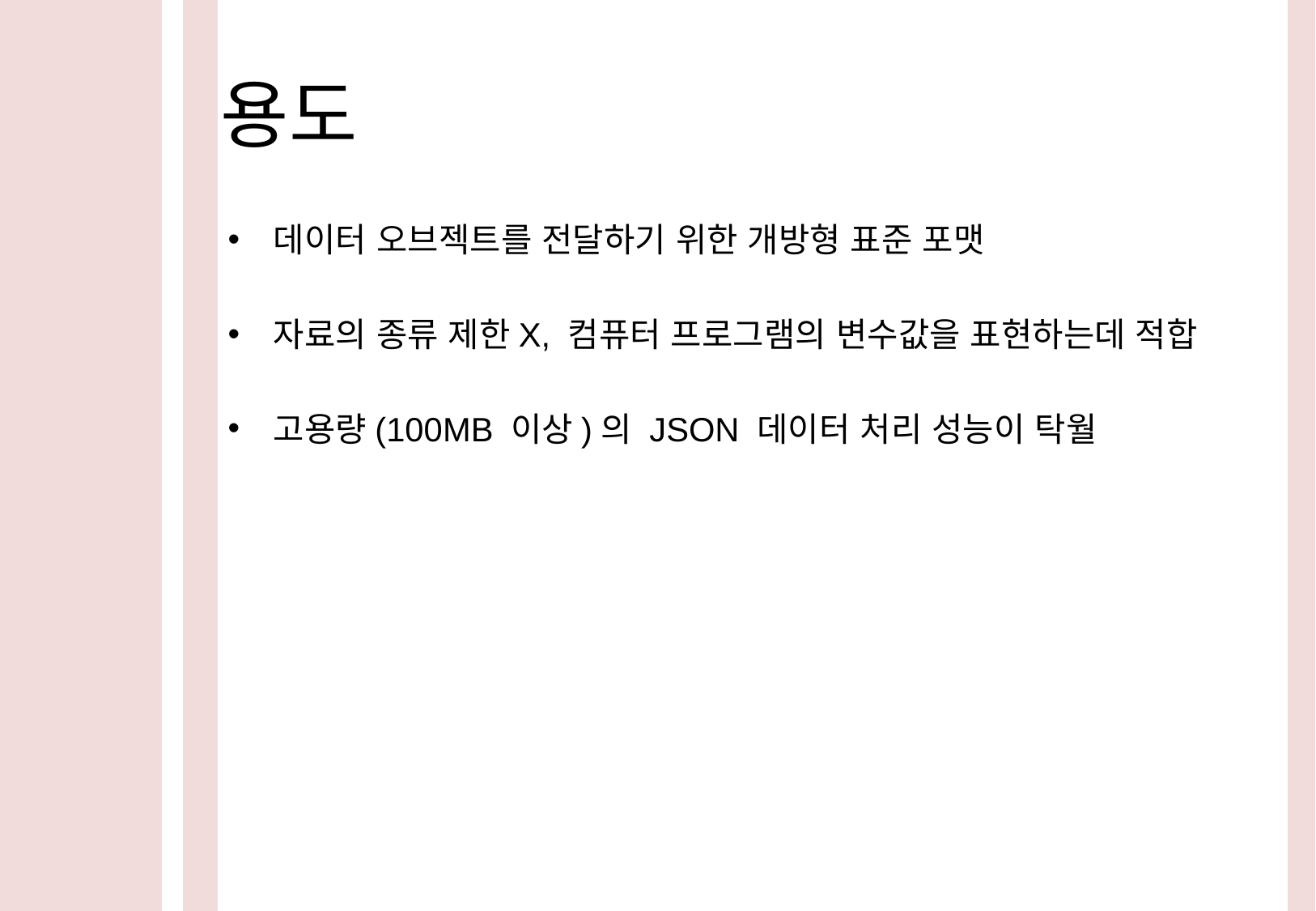

# 용도
데이터 오브젝트를 전달하기 위한 개방형 표준 포맷

자료의 종류 제한X, 컴퓨터 프로그램의 변수값을 표현하는데 적합

고용량(100MB 이상)의 JSON 데이터 처리 성능이 탁월